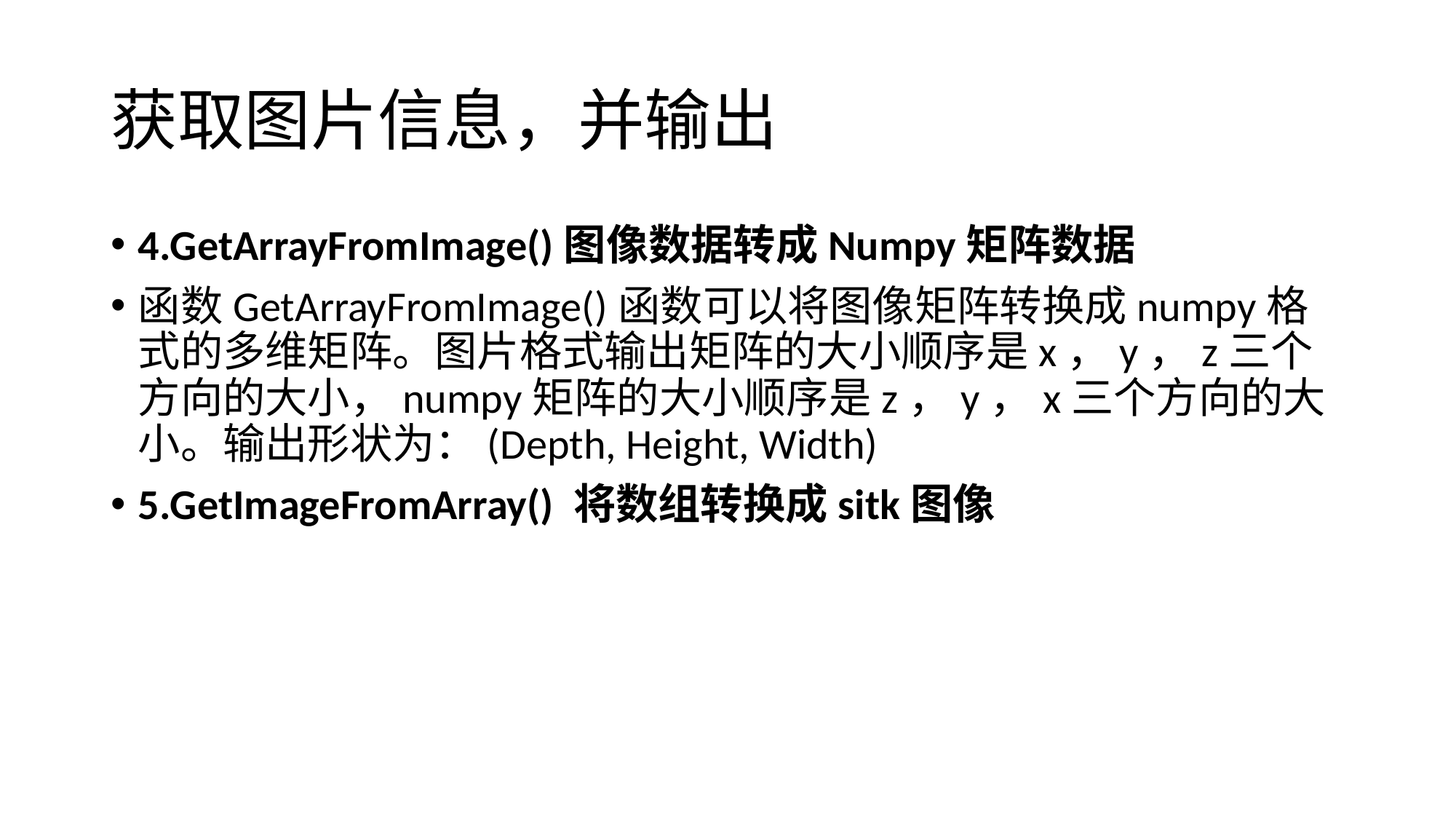

# 获取图片信息，并输出
4.GetArrayFromImage()图像数据转成Numpy矩阵数据
函数GetArrayFromImage()函数可以将图像矩阵转换成numpy格式的多维矩阵。图片格式输出矩阵的大小顺序是x，y，z三个方向的大小，numpy矩阵的大小顺序是z，y，x三个方向的大小。输出形状为：(Depth, Height, Width)
5.GetImageFromArray() 将数组转换成sitk图像